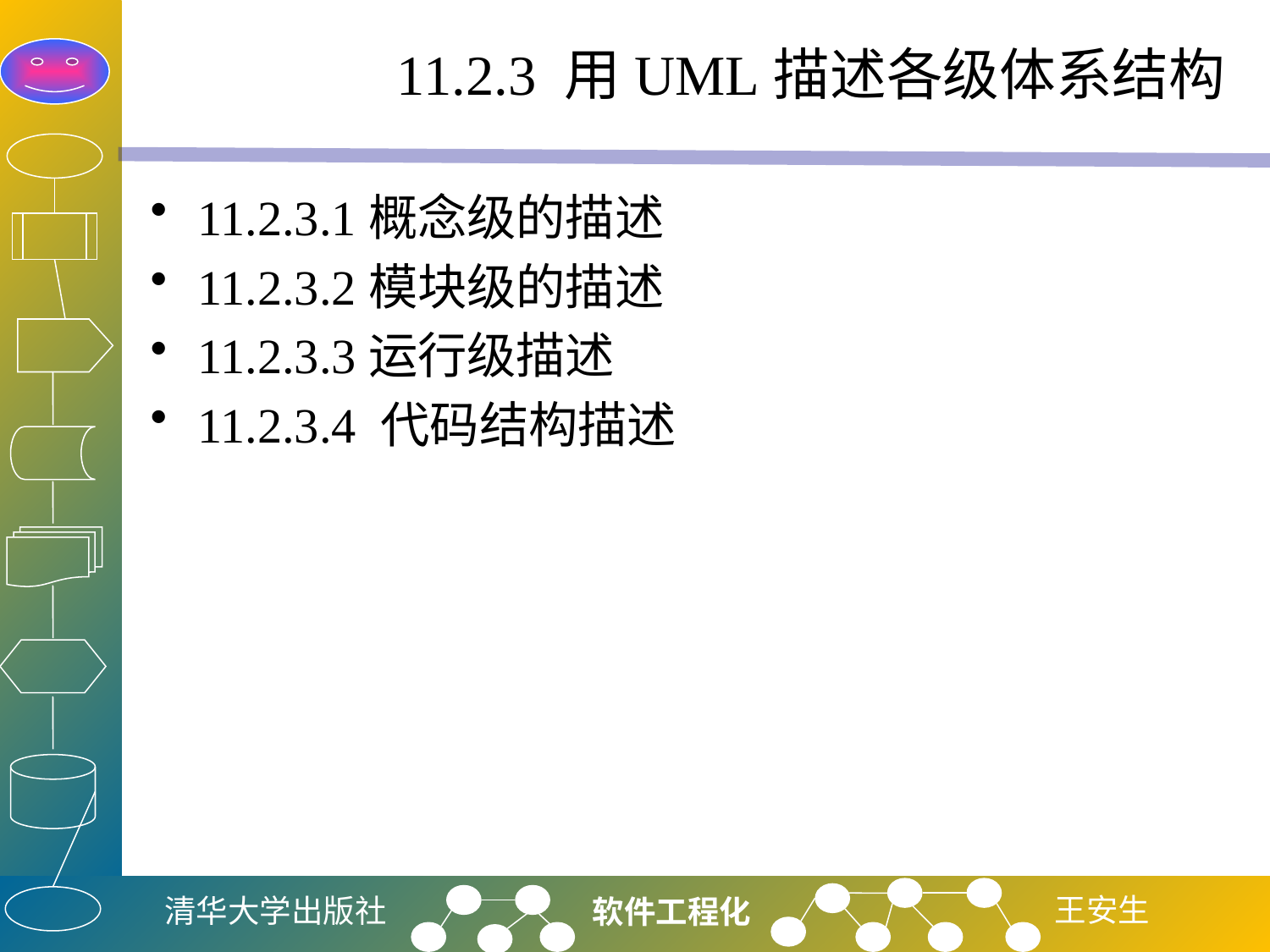

# 11.2.3 用UML描述各级体系结构
11.2.3.1概念级的描述
11.2.3.2模块级的描述
11.2.3.3运行级描述
11.2.3.4 代码结构描述